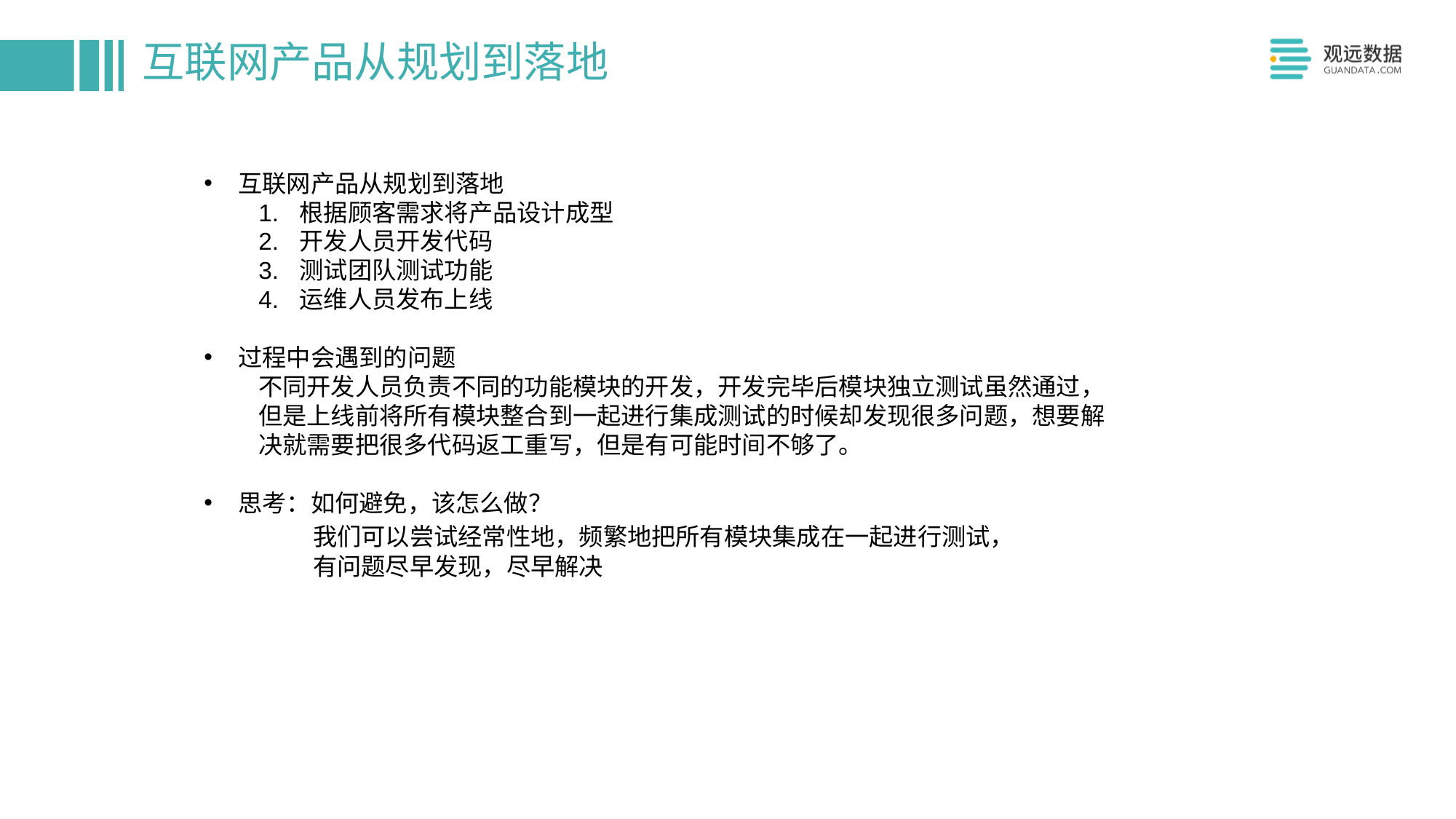

# 互联网产品从规划到落地
互联网产品从规划到落地
根据顾客需求将产品设计成型
开发人员开发代码
测试团队测试功能
运维人员发布上线

过程中会遇到的问题
不同开发人员负责不同的功能模块的开发，开发完毕后模块独立测试虽然通过，但是上线前将所有模块整合到一起进行集成测试的时候却发现很多问题，想要解决就需要把很多代码返工重写，但是有可能时间不够了。

思考：如何避免，该怎么做？
	我们可以尝试经常性地，频繁地把所有模块集成在一起进行测试，
	有问题尽早发现，尽早解决